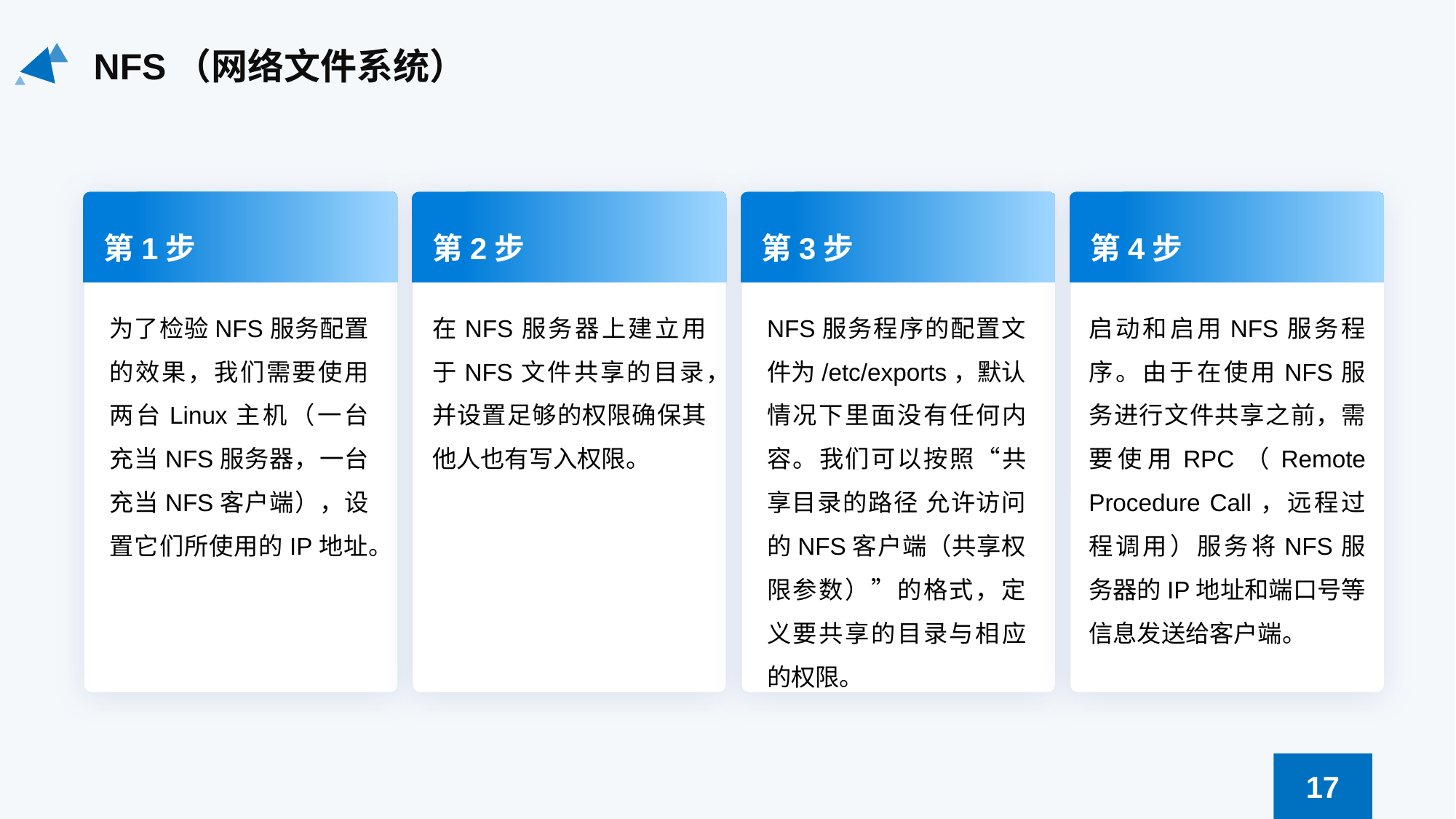

NFS（网络文件系统）

第1步
第2步
第3步
第4步
为了检验NFS服务配置的效果，我们需要使用两台Linux主机（一台充当NFS服务器，一台充当NFS客户端），设置它们所使用的IP地址。
在NFS服务器上建立用于NFS文件共享的目录，并设置足够的权限确保其他人也有写入权限。
NFS服务程序的配置文件为/etc/exports，默认情况下里面没有任何内容。我们可以按照“共享目录的路径 允许访问的NFS客户端（共享权限参数）”的格式，定义要共享的目录与相应的权限。
启动和启用NFS服务程序。由于在使用NFS服务进行文件共享之前，需要使用RPC（Remote Procedure Call，远程过程调用）服务将NFS服务器的IP地址和端口号等信息发送给客户端。

17